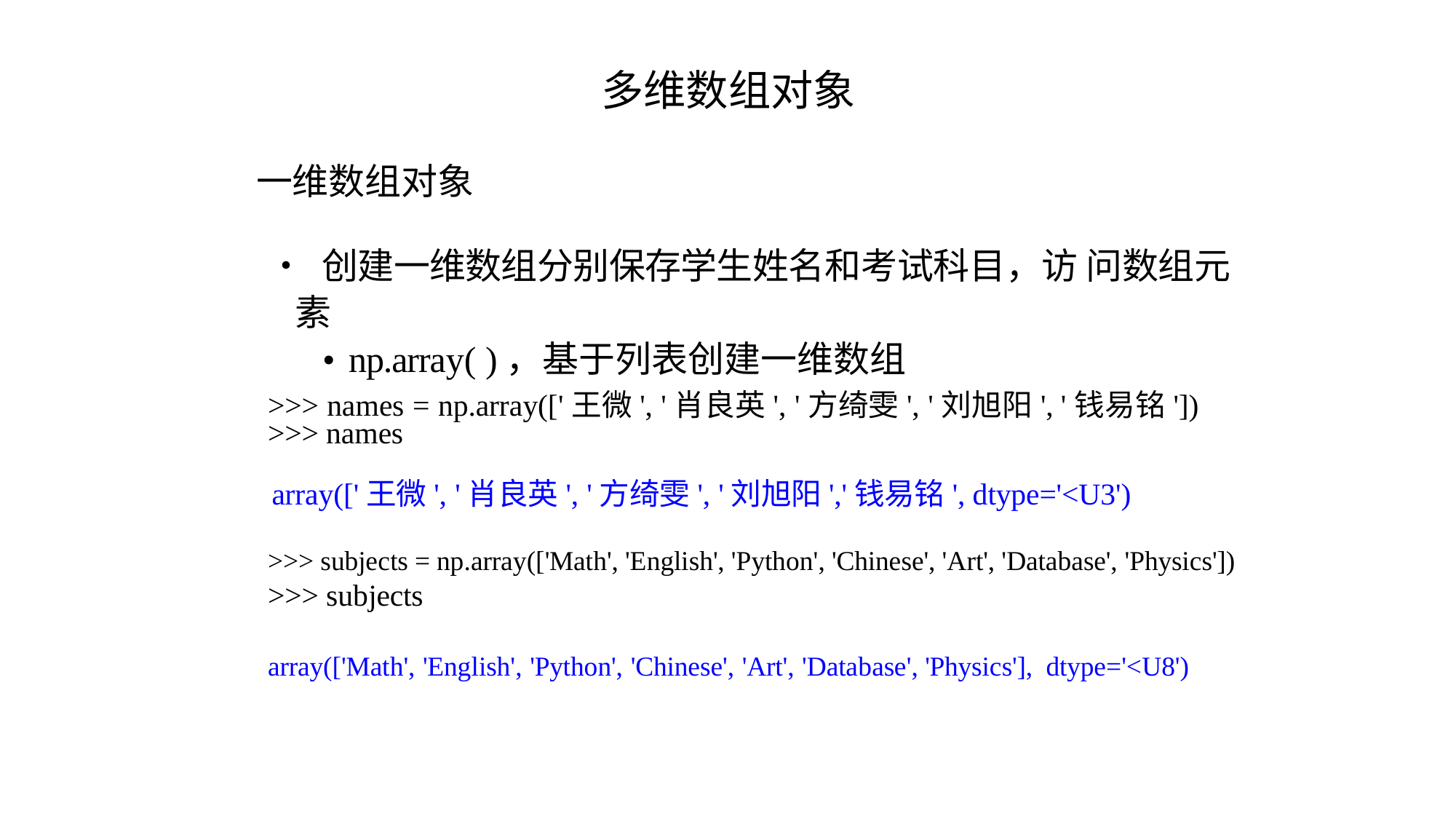

多维数组对象
一维数组对象
• 创建一维数组分别保存学生姓名和考试科目，访 问数组元素
• np.array( )，基于列表创建一维数组
>>> names = np.array(['王微', '肖良英', '方绮雯', '刘旭阳', '钱易铭'])
>>> names
array(['王微', '肖良英', '方绮雯', '刘旭阳','钱易铭', dtype='<U3')

>>> subjects = np.array(['Math', 'English', 'Python', 'Chinese', 'Art', 'Database', 'Physics'])
>>> subjects

array(['Math', 'English', 'Python', 'Chinese', 'Art', 'Database', 'Physics'],  dtype='<U8')